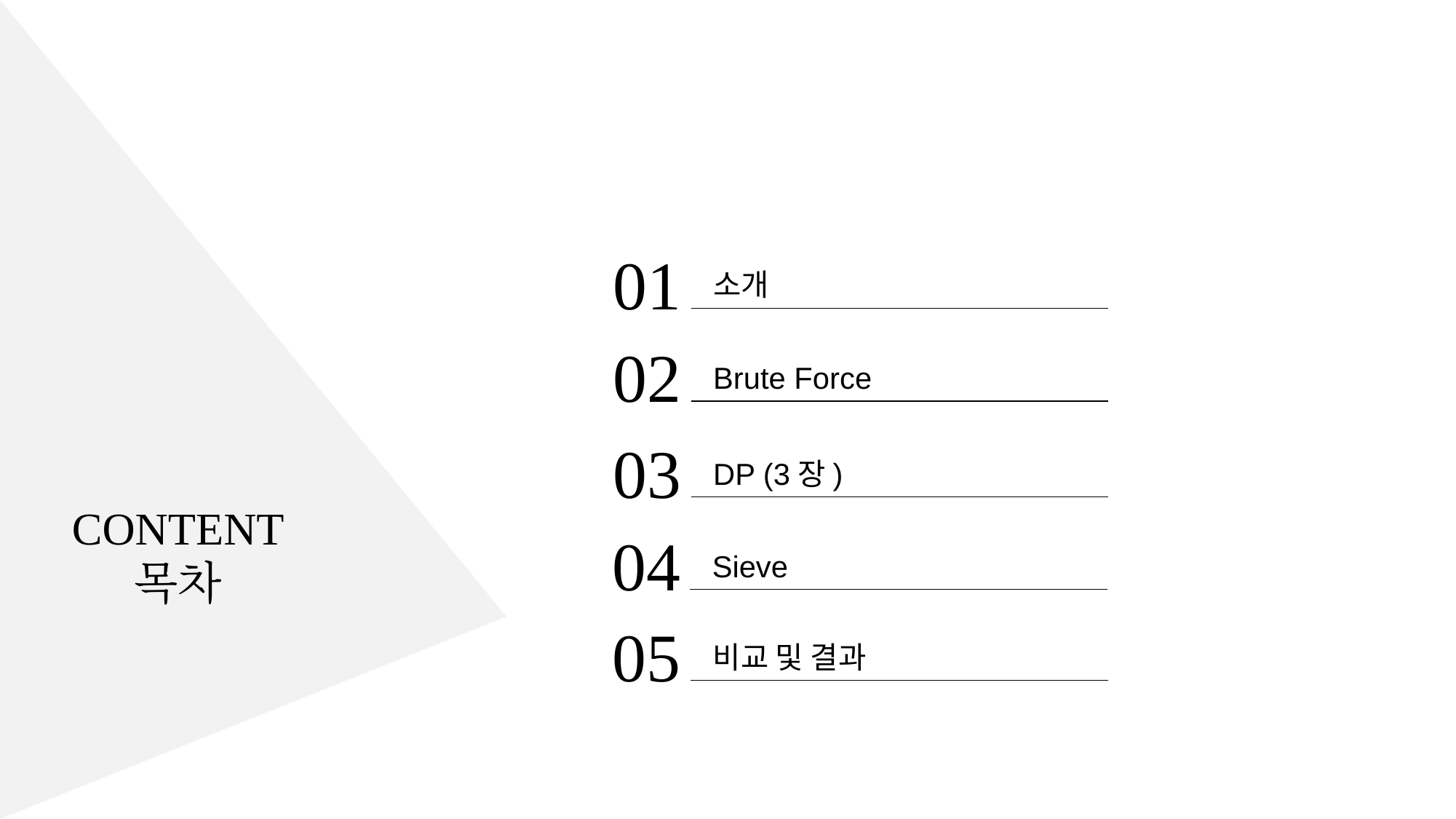

01
소개
02
Brute Force
03
DP (3장)
CONTENT
목차
04
Sieve
05
비교 및 결과